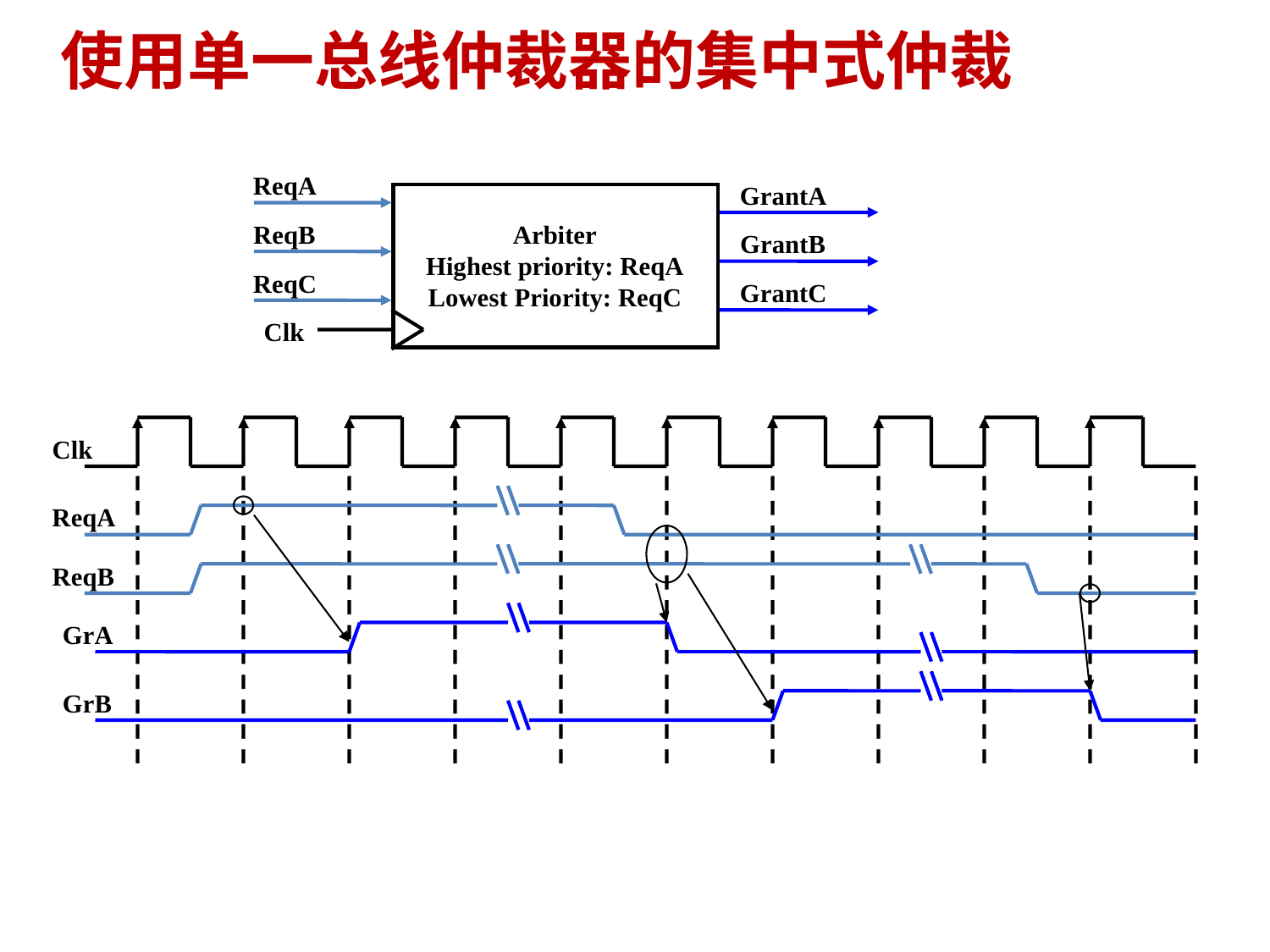

# 使用单一总线仲裁器的集中式仲裁
ReqA
GrantA

ReqB
Arbiter
Highest priority: ReqA
Lowest Priority: ReqC

GrantB

ReqC

GrantC

Clk

Clk

ReqA

ReqB

GrA

GrB